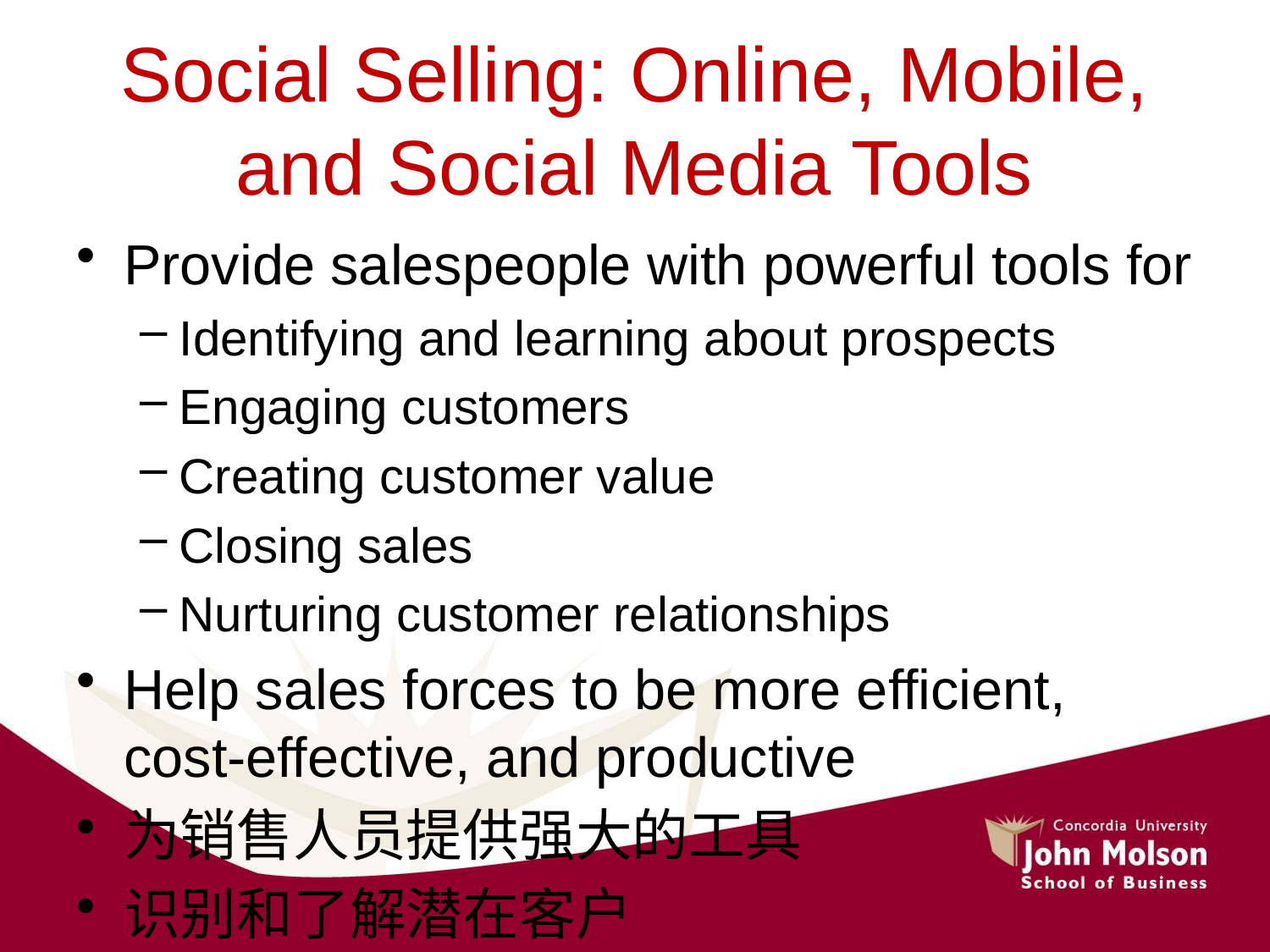

# Social Selling: Online, Mobile, and Social Media Tools
Provide salespeople with powerful tools for
Identifying and learning about prospects
Engaging customers
Creating customer value
Closing sales
Nurturing customer relationships
Help sales forces to be more efficient, cost-effective, and productive
为销售人员提供强大的工具
识别和了解潜在客户
吸引客户
创造客户价值
结束销售
培养客户关系
帮助销售人员提高效率、成本效益和生产力